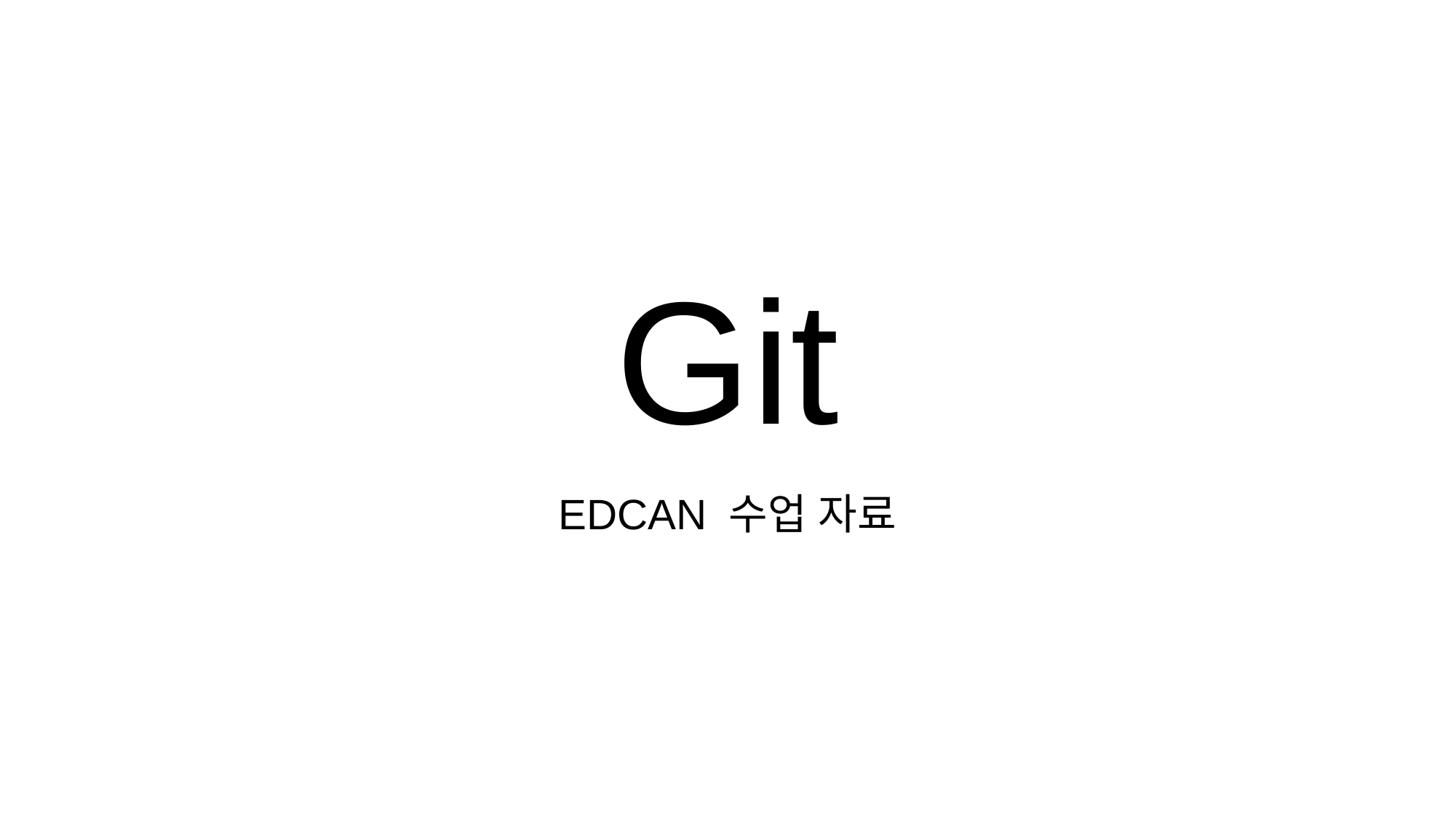

티머니 둥근바람 ExtraBold
티머니 둥근바람 Regular
Git

EDCAN 수업 자료
티머니 둥근바람 Regular